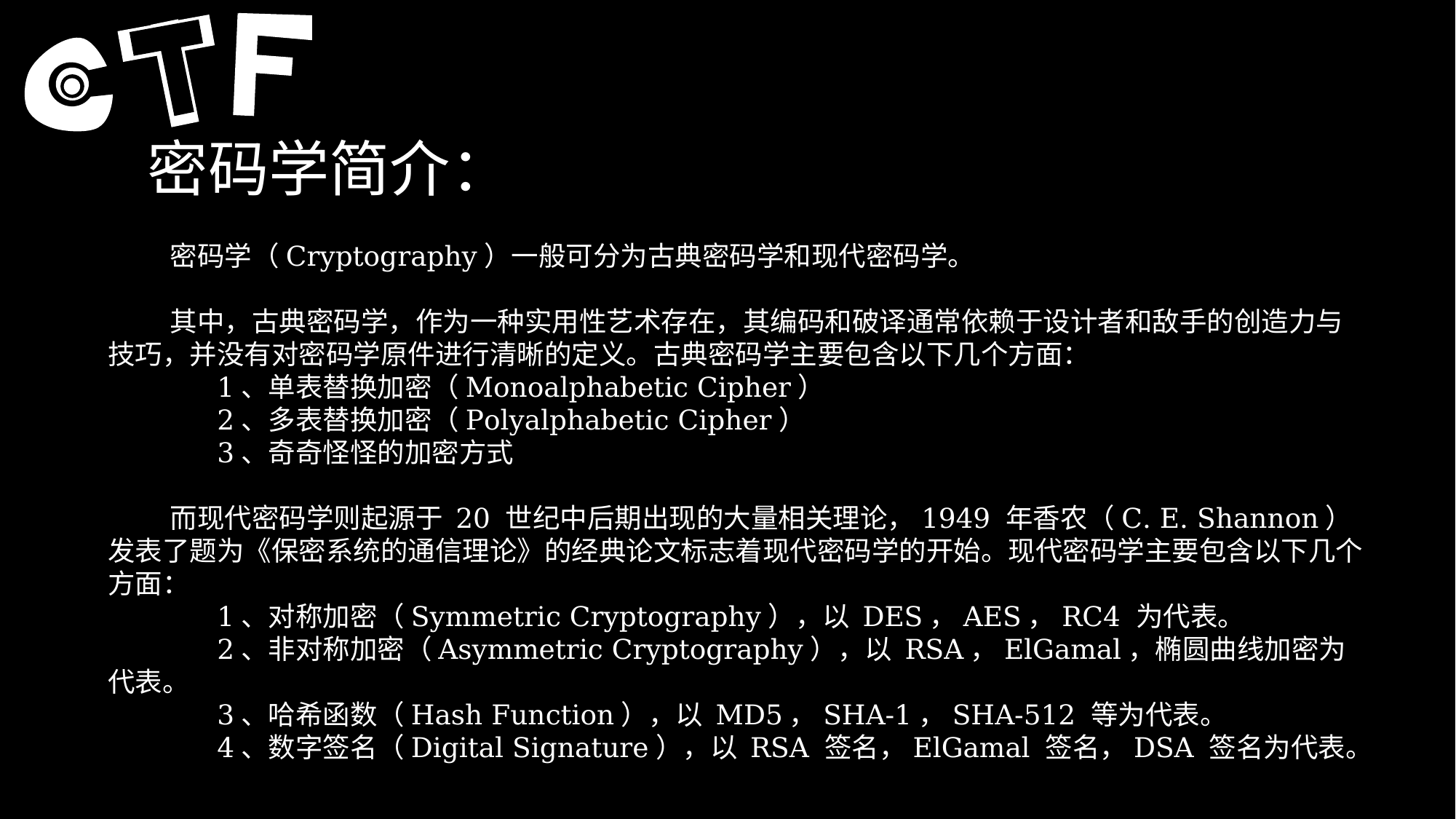

密码学简介：

         密码学（Cryptography）一般可分为古典密码学和现代密码学。

         其中，古典密码学，作为一种实用性艺术存在，其编码和破译通常依赖于设计者和敌手的创造力与技巧，并没有对密码学原件进行清晰的定义。古典密码学主要包含以下几个方面：
	1、单表替换加密（Monoalphabetic Cipher）
	2、多表替换加密（Polyalphabetic Cipher）
	3、奇奇怪怪的加密方式

         而现代密码学则起源于 20 世纪中后期出现的大量相关理论，1949 年香农（C. E. Shannon）发表了题为《保密系统的通信理论》的经典论文标志着现代密码学的开始。现代密码学主要包含以下几个方面：
	1、对称加密（Symmetric Cryptography），以 DES，AES，RC4 为代表。
	2、非对称加密（Asymmetric Cryptography），以 RSA，ElGamal，椭圆曲线加密为代表。
	3、哈希函数（Hash Function），以 MD5，SHA-1，SHA-512 等为代表。
	4、数字签名（Digital Signature），以 RSA 签名，ElGamal 签名，DSA 签名为代表。
RI